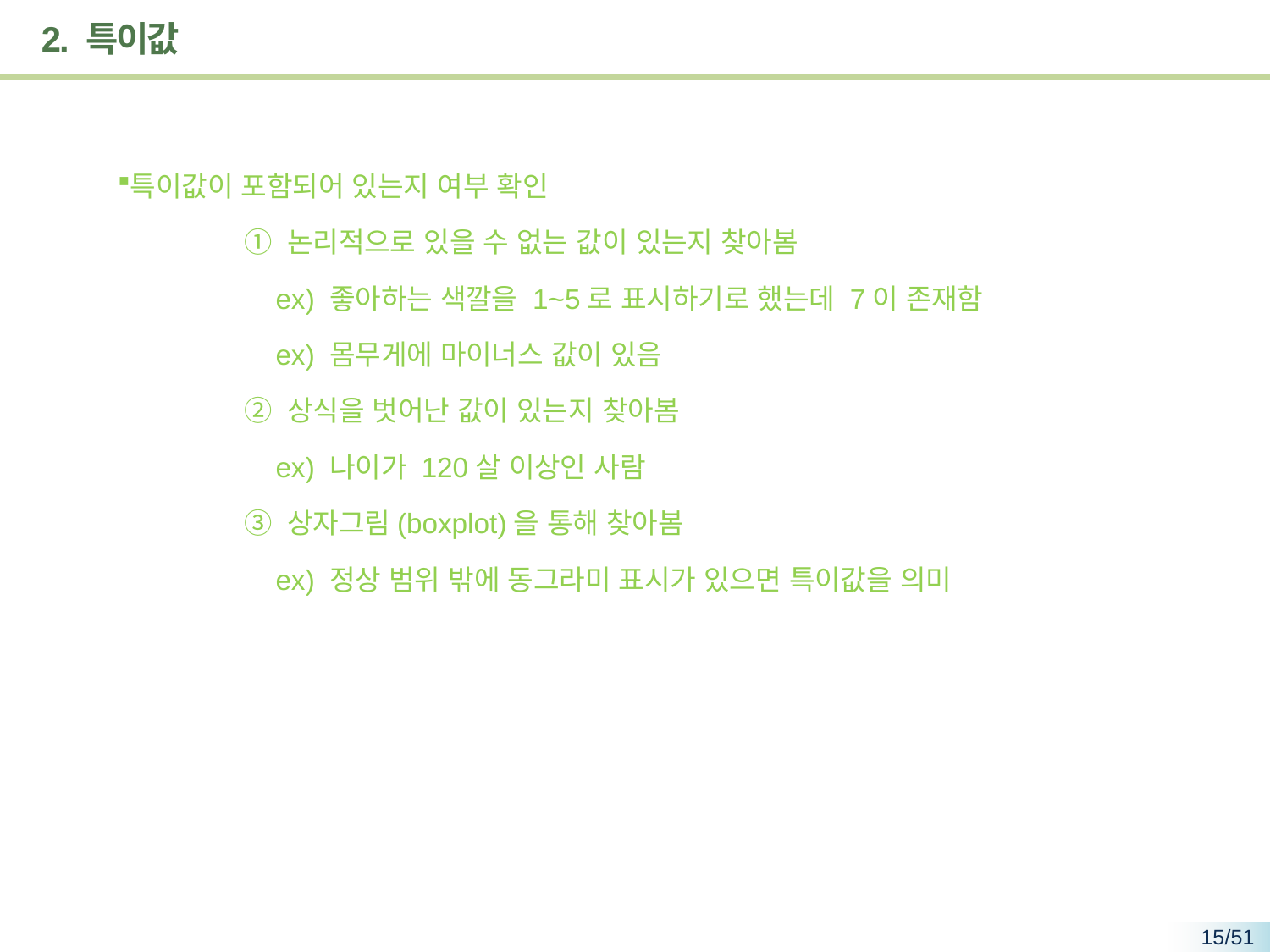

# 2. 특이값

특이값이 포함되어 있는지 여부 확인
	➀ 논리적으로 있을 수 없는 값이 있는지 찾아봄
	    ex) 좋아하는 색깔을 1~5로 표시하기로 했는데 7이 존재함
	    ex) 몸무게에 마이너스 값이 있음
	➁ 상식을 벗어난 값이 있는지 찾아봄
	    ex) 나이가 120살 이상인 사람
	➂ 상자그림(boxplot)을 통해 찾아봄
	    ex) 정상 범위 밖에 동그라미 표시가 있으면 특이값을 의미